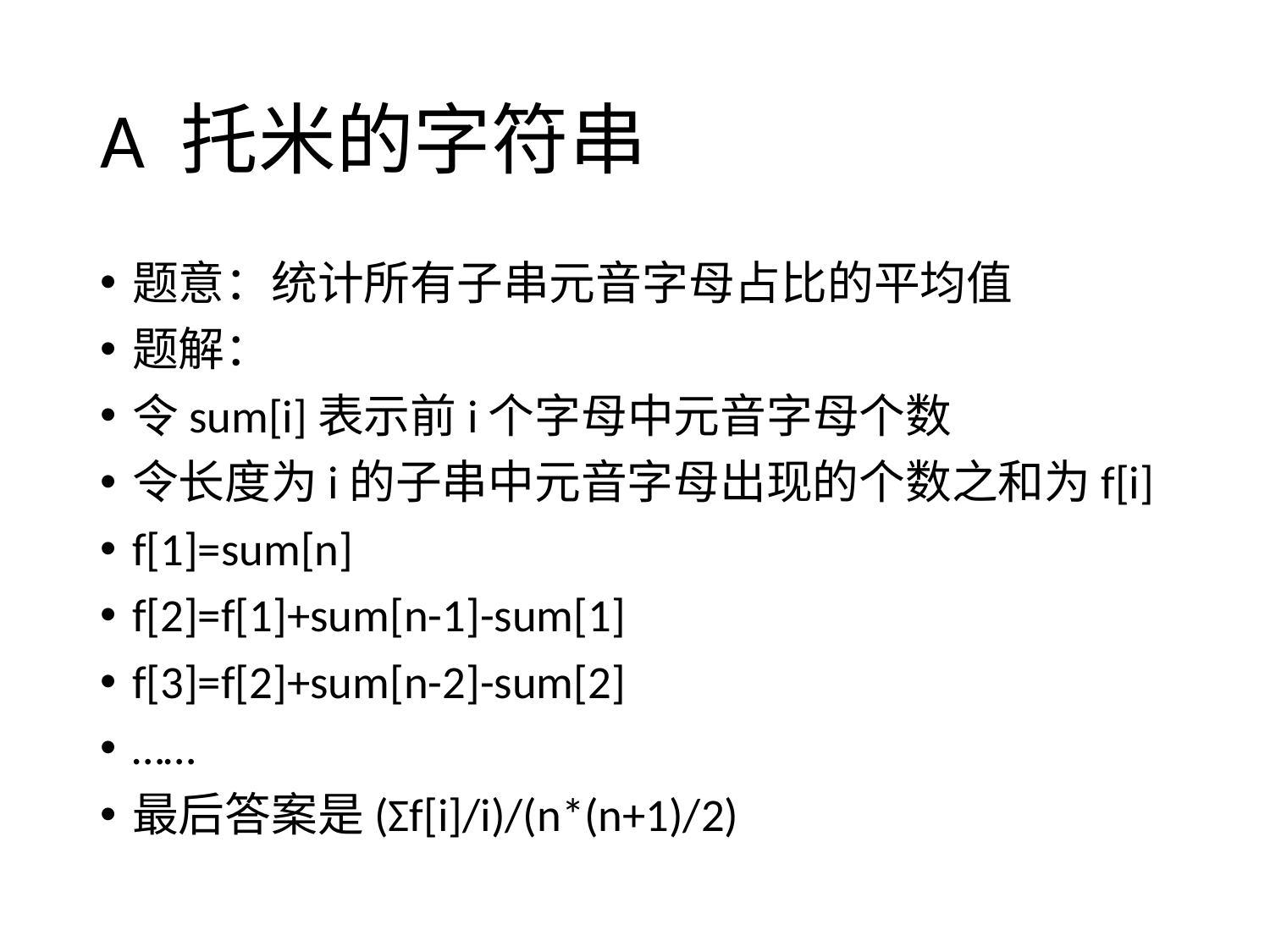

# A 托米的字符串
题意：统计所有子串元音字母占比的平均值
题解：
令sum[i]表示前i个字母中元音字母个数
令长度为i的子串中元音字母出现的个数之和为f[i]
f[1]=sum[n]
f[2]=f[1]+sum[n-1]-sum[1]
f[3]=f[2]+sum[n-2]-sum[2]
……
最后答案是(Σf[i]/i)/(n*(n+1)/2)